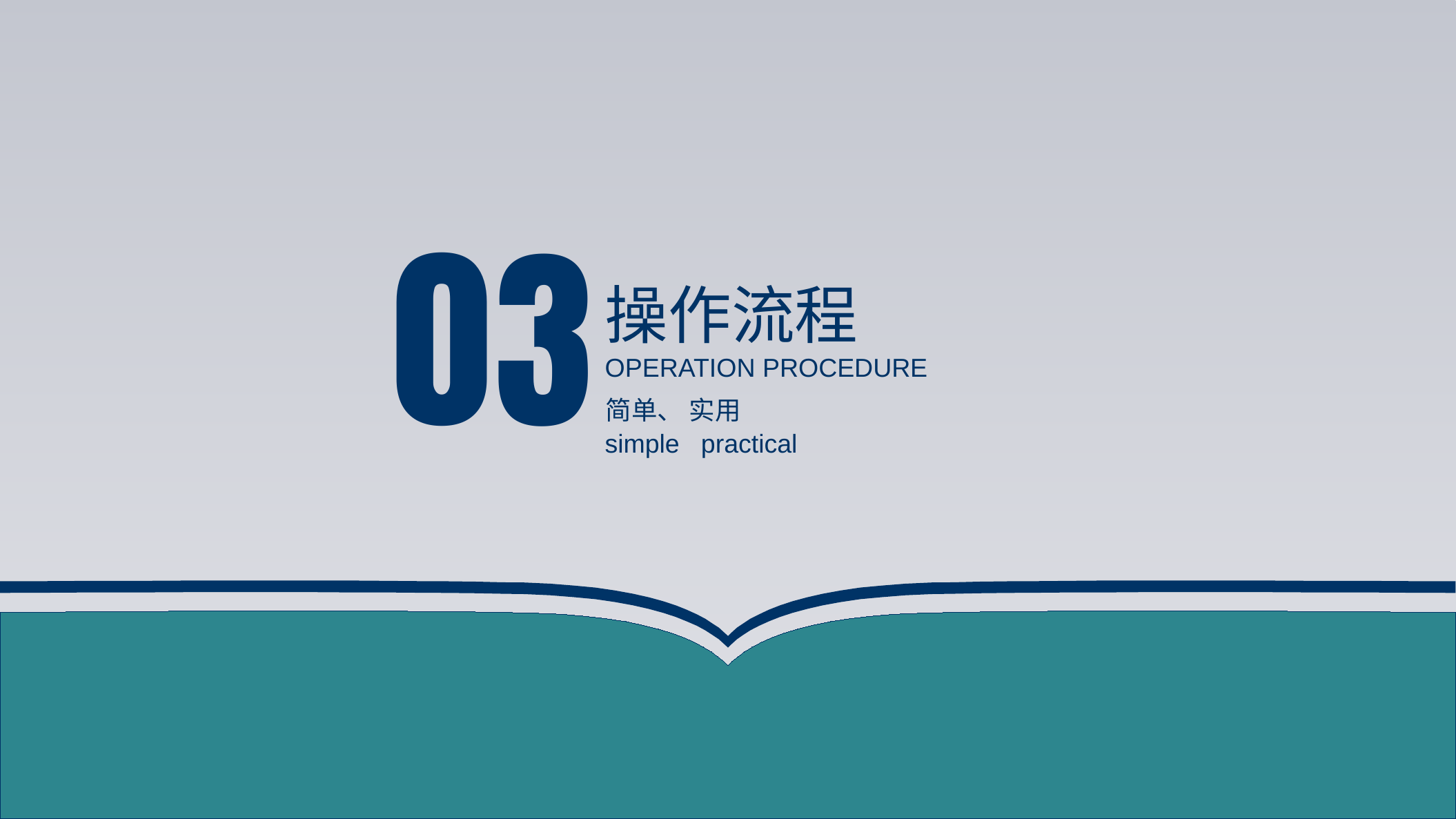

03
操作流程
Operation procedure
简单、 实用
simple   practical